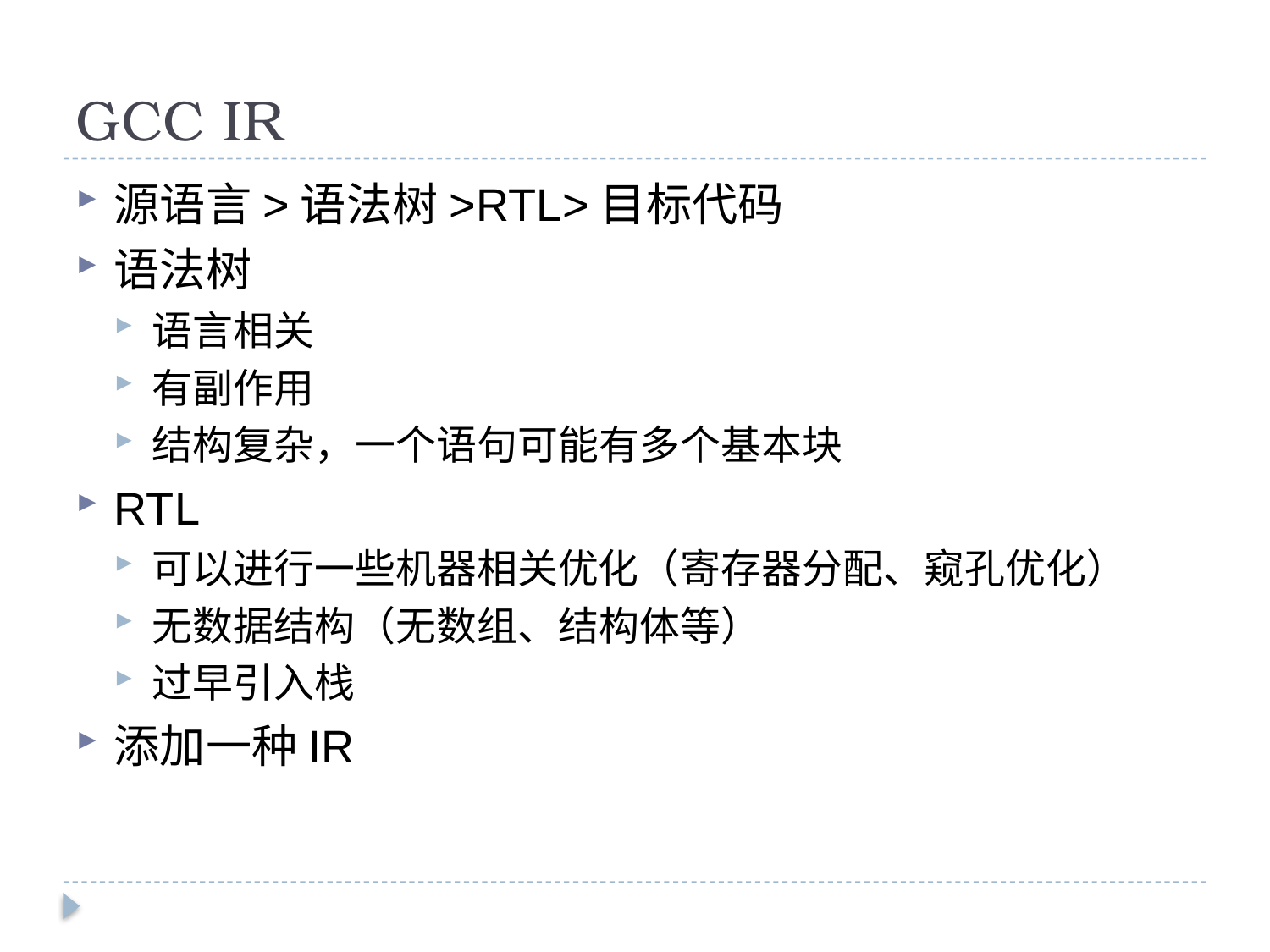

# GCC IR
源语言>语法树>RTL>目标代码
语法树
语言相关
有副作用
结构复杂，一个语句可能有多个基本块
RTL
可以进行一些机器相关优化（寄存器分配、窥孔优化）
无数据结构（无数组、结构体等）
过早引入栈
添加一种IR